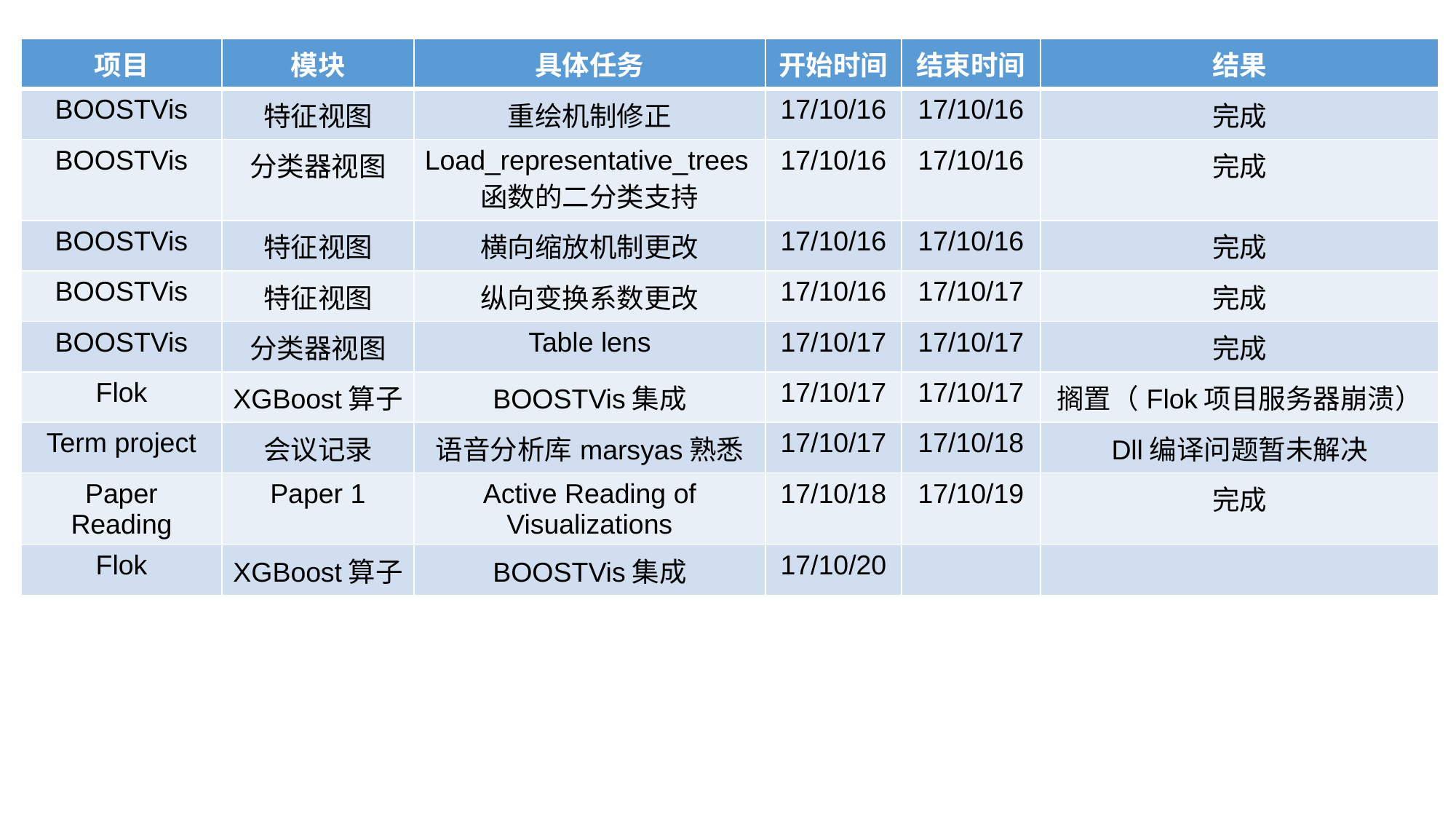

| 项目 | 模块 | 具体任务 | 开始时间 | 结束时间 | 结果 |
| --- | --- | --- | --- | --- | --- |
| BOOSTVis | 特征视图 | 重绘机制修正 | 17/10/16 | 17/10/16 | 完成 |
| BOOSTVis | 分类器视图 | Load\_representative\_trees函数的二分类支持 | 17/10/16 | 17/10/16 | 完成 |
| BOOSTVis | 特征视图 | 横向缩放机制更改 | 17/10/16 | 17/10/16 | 完成 |
| BOOSTVis | 特征视图 | 纵向变换系数更改 | 17/10/16 | 17/10/17 | 完成 |
| BOOSTVis | 分类器视图 | Table lens | 17/10/17 | 17/10/17 | 完成 |
| Flok | XGBoost算子 | BOOSTVis集成 | 17/10/17 | 17/10/17 | 搁置（Flok项目服务器崩溃） |
| Term project | 会议记录 | 语音分析库marsyas熟悉 | 17/10/17 | 17/10/18 | Dll编译问题暂未解决 |
| Paper Reading | Paper 1 | Active Reading of Visualizations | 17/10/18 | 17/10/19 | 完成 |
| Flok | XGBoost算子 | BOOSTVis集成 | 17/10/20 |  |  |